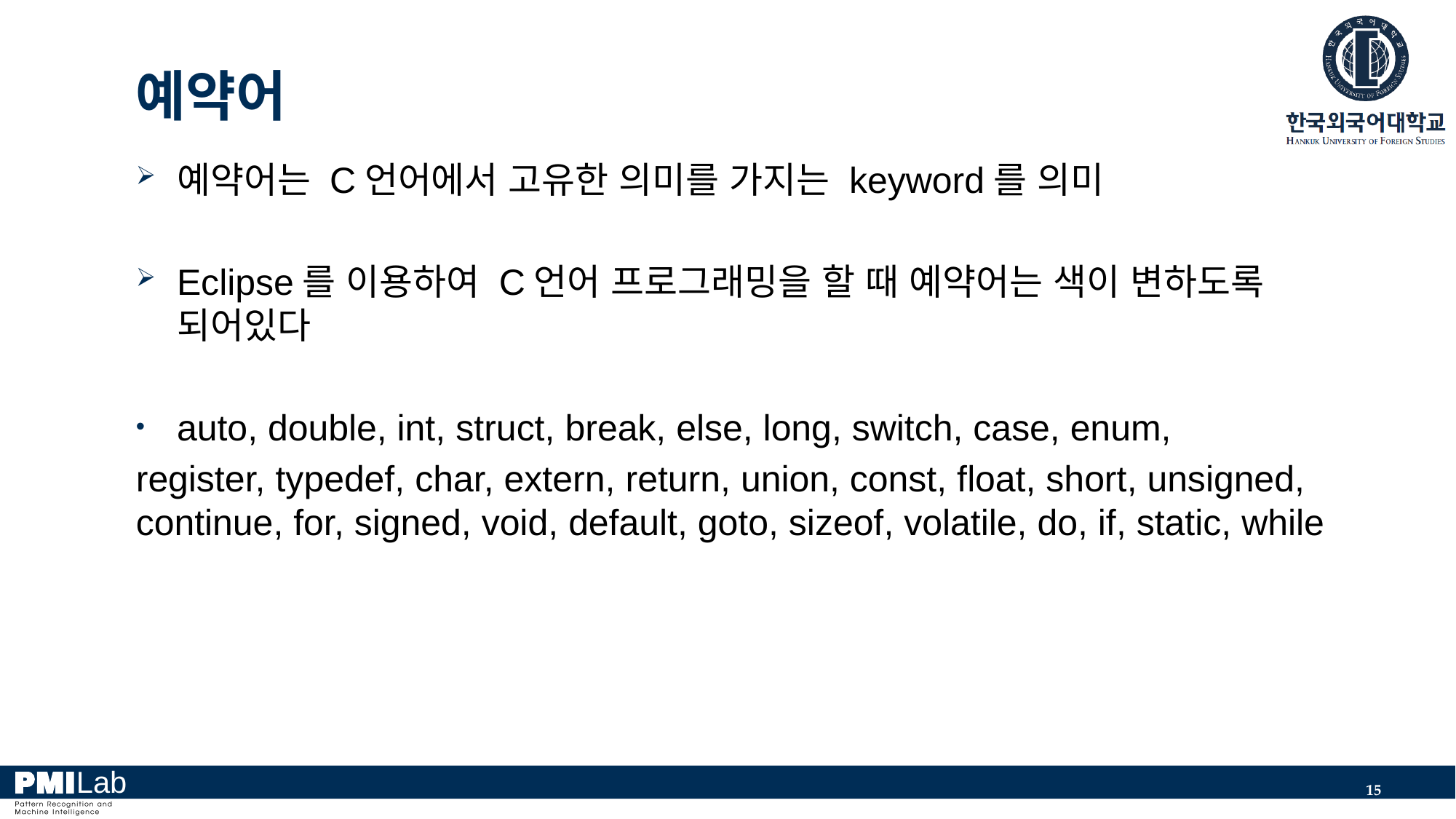

# 예약어
예약어는 C언어에서 고유한 의미를 가지는 keyword를 의미

Eclipse를 이용하여 C언어 프로그래밍을 할 때 예약어는 색이 변하도록 되어있다

auto, double, int, struct, break, else, long, switch, case, enum,
register, typedef, char, extern, return, union, const, float, short, unsigned, continue, for, signed, void, default, goto, sizeof, volatile, do, if, static, while
15